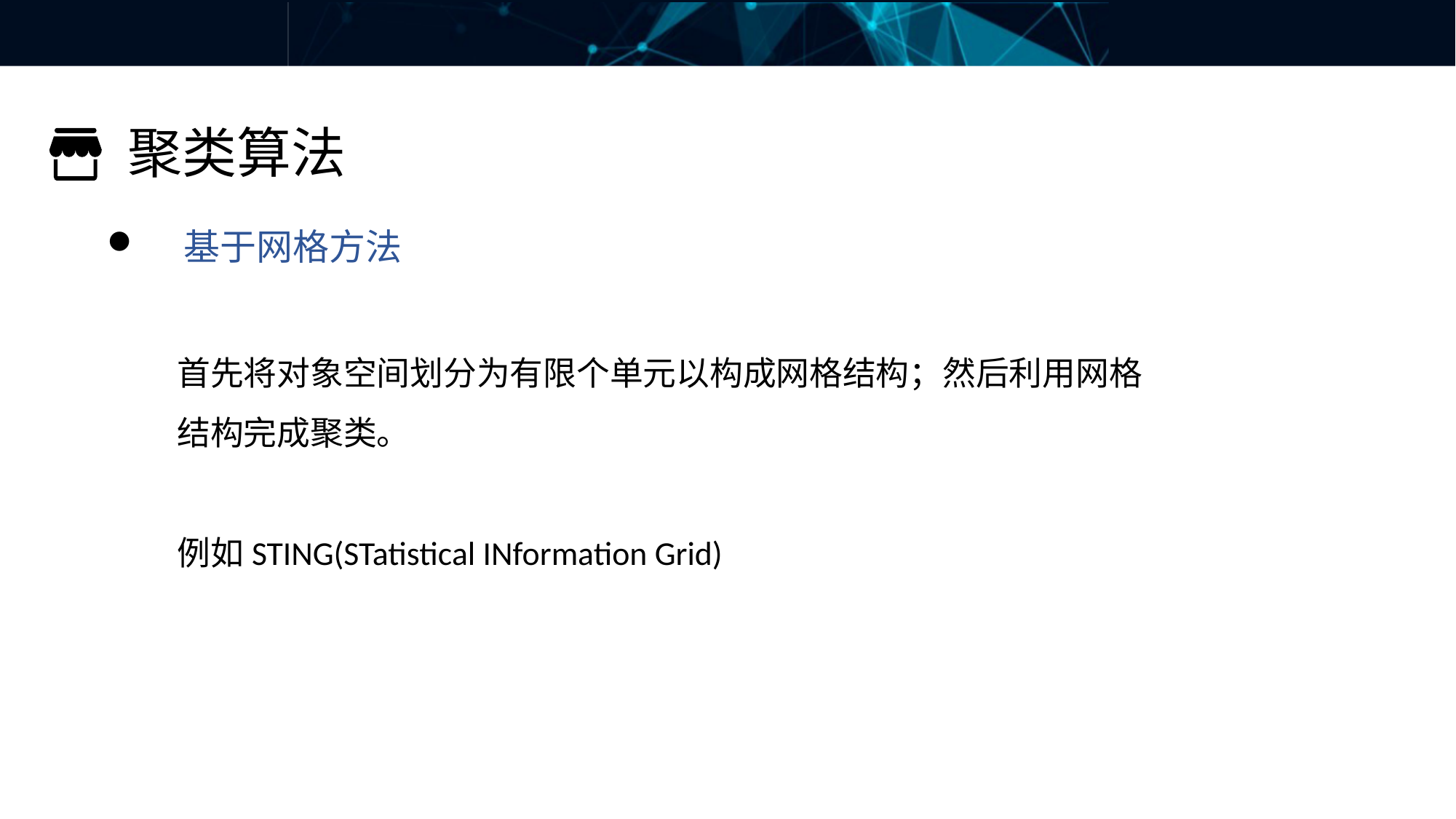

聚类算法

   基于网格方法
首先将对象空间划分为有限个单元以构成网格结构；然后利用网格结构完成聚类。

例如STING(STatistical INformation Grid)